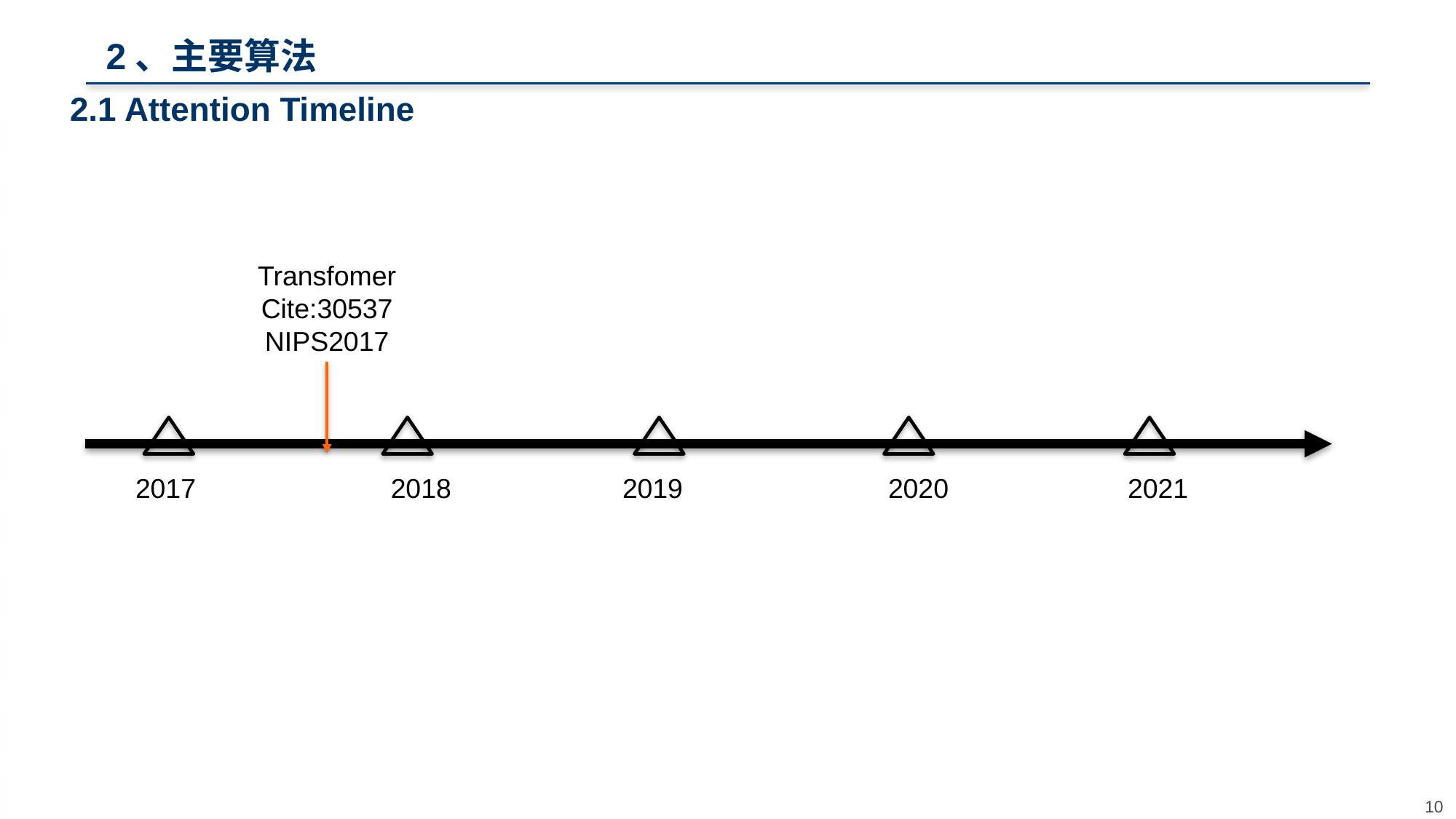

2、主要算法
 2.1 Attention Timeline
Transfomer
Cite:30537
NIPS2017

2017
2018
2019
2020
2021
10